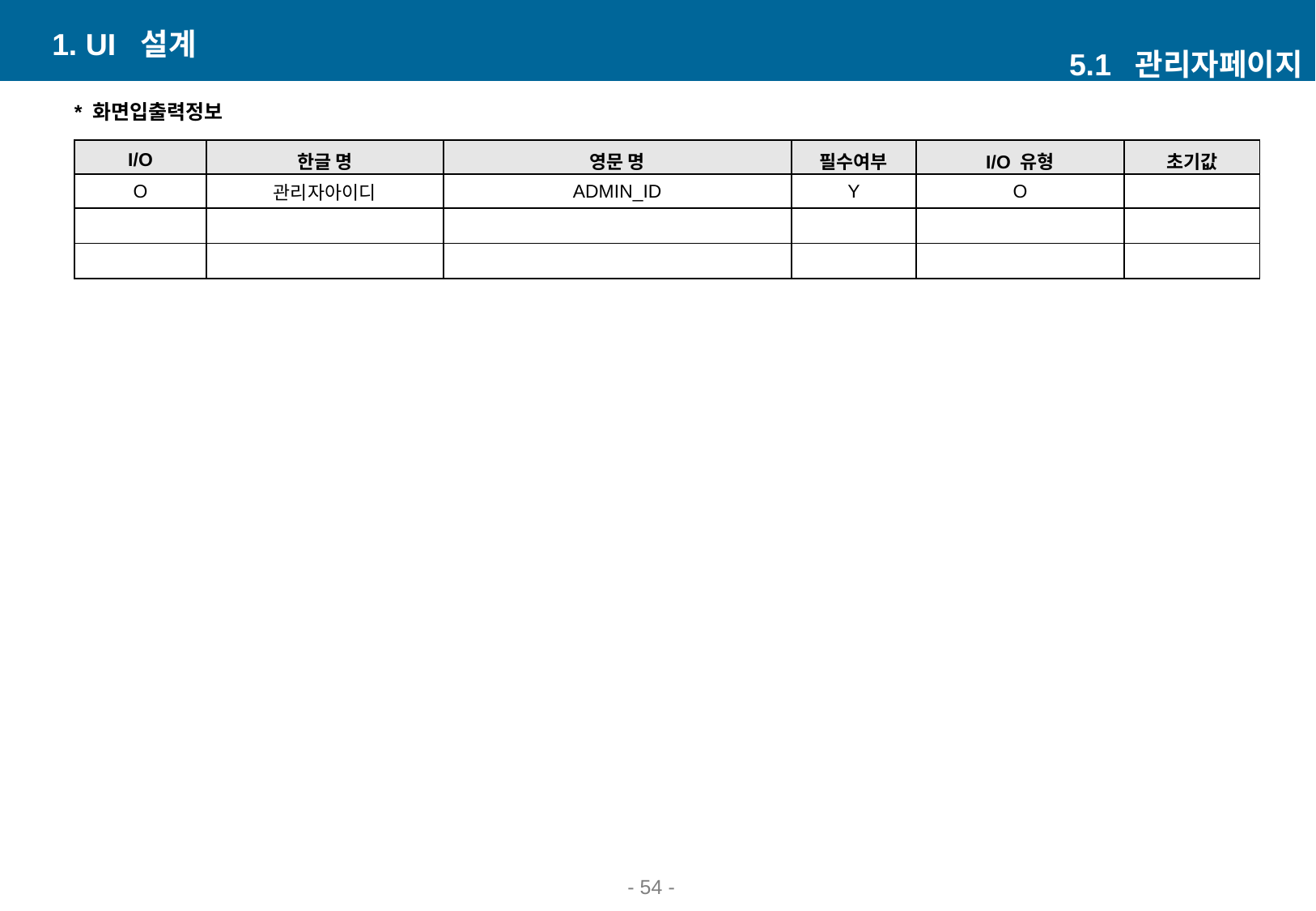

1. UI  설계
5.1  관리자페이지
* 화면입출력정보
| I/O | 한글 명 | 영문 명 | 필수여부 | I/O 유형 | 초기값 |
| --- | --- | --- | --- | --- | --- |
| O | 관리자아이디 | ADMIN\_ID | Y | O |  |
|  |  |  |  |  |  |
|  |  |  |  |  |  |
- 54 -